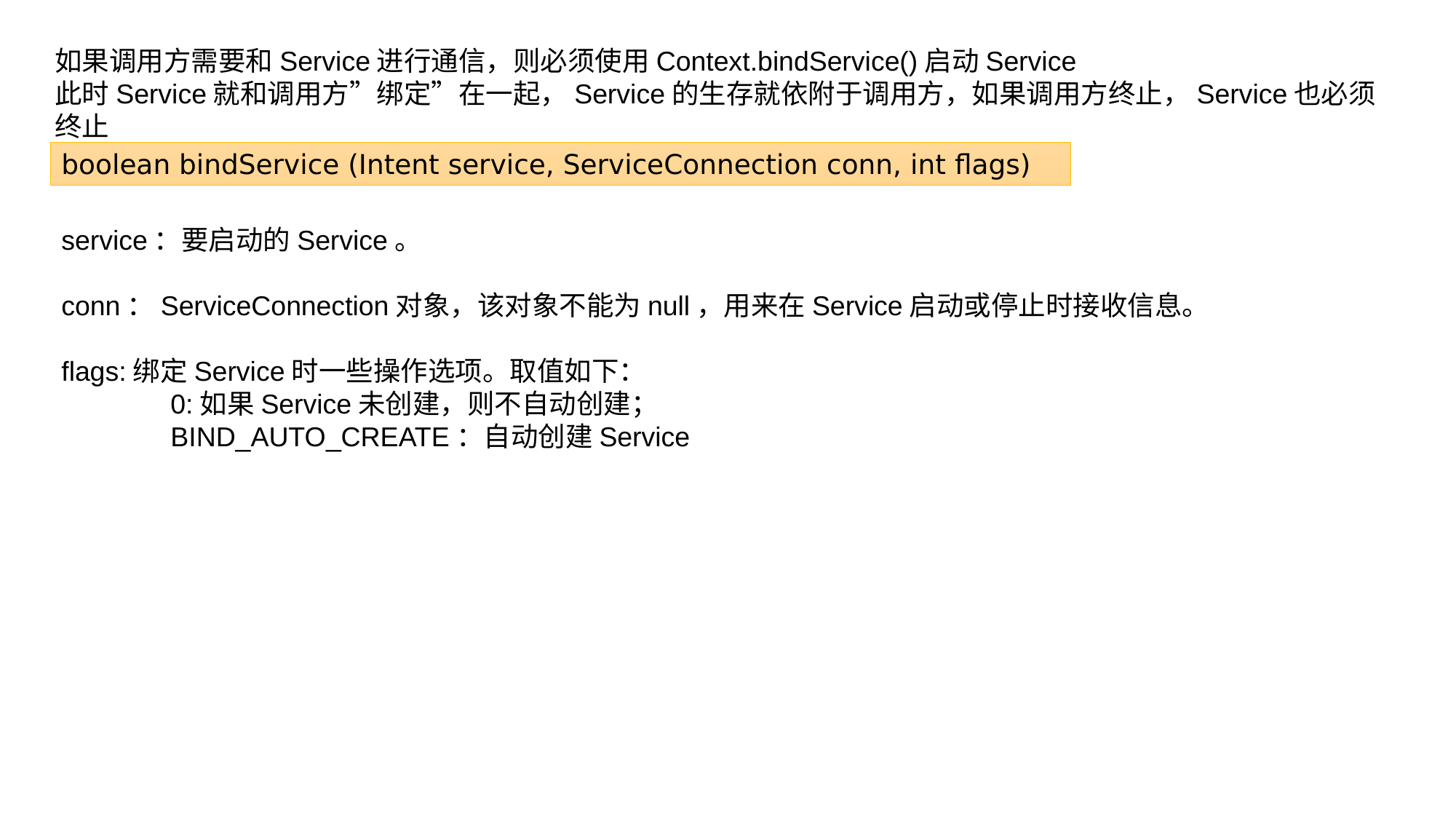

如果调用方需要和Service进行通信，则必须使用Context.bindService()启动Service
此时Service就和调用方”绑定”在一起，Service的生存就依附于调用方，如果调用方终止，Service也必须终止

boolean bindService (Intent service, ServiceConnection conn, int flags)
service：要启动的Service。

conn：ServiceConnection对象，该对象不能为null，用来在Service启动或停止时接收信息。

flags:绑定Service时一些操作选项。取值如下：
0:如果Service未创建，则不自动创建；
BIND_AUTO_CREATE：自动创建Service